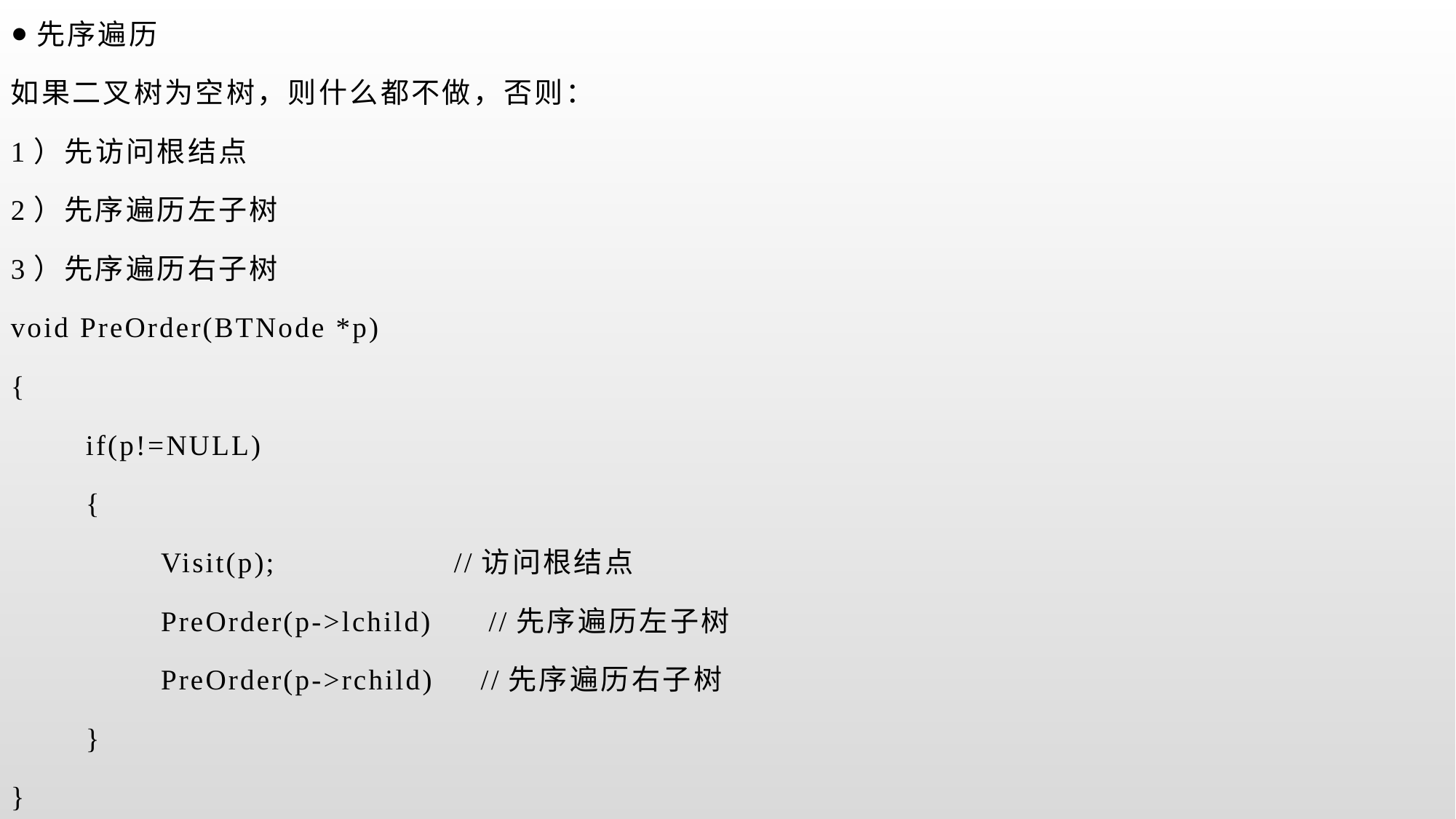

先序遍历
如果二叉树为空树，则什么都不做，否则：
1）先访问根结点
2）先序遍历左子树
3）先序遍历右子树
void PreOrder(BTNode *p)
{
        if(p!=NULL)
        {
                Visit(p);                   //访问根结点
                PreOrder(p->lchild)      //先序遍历左子树
                PreOrder(p->rchild)     //先序遍历右子树
        }
}